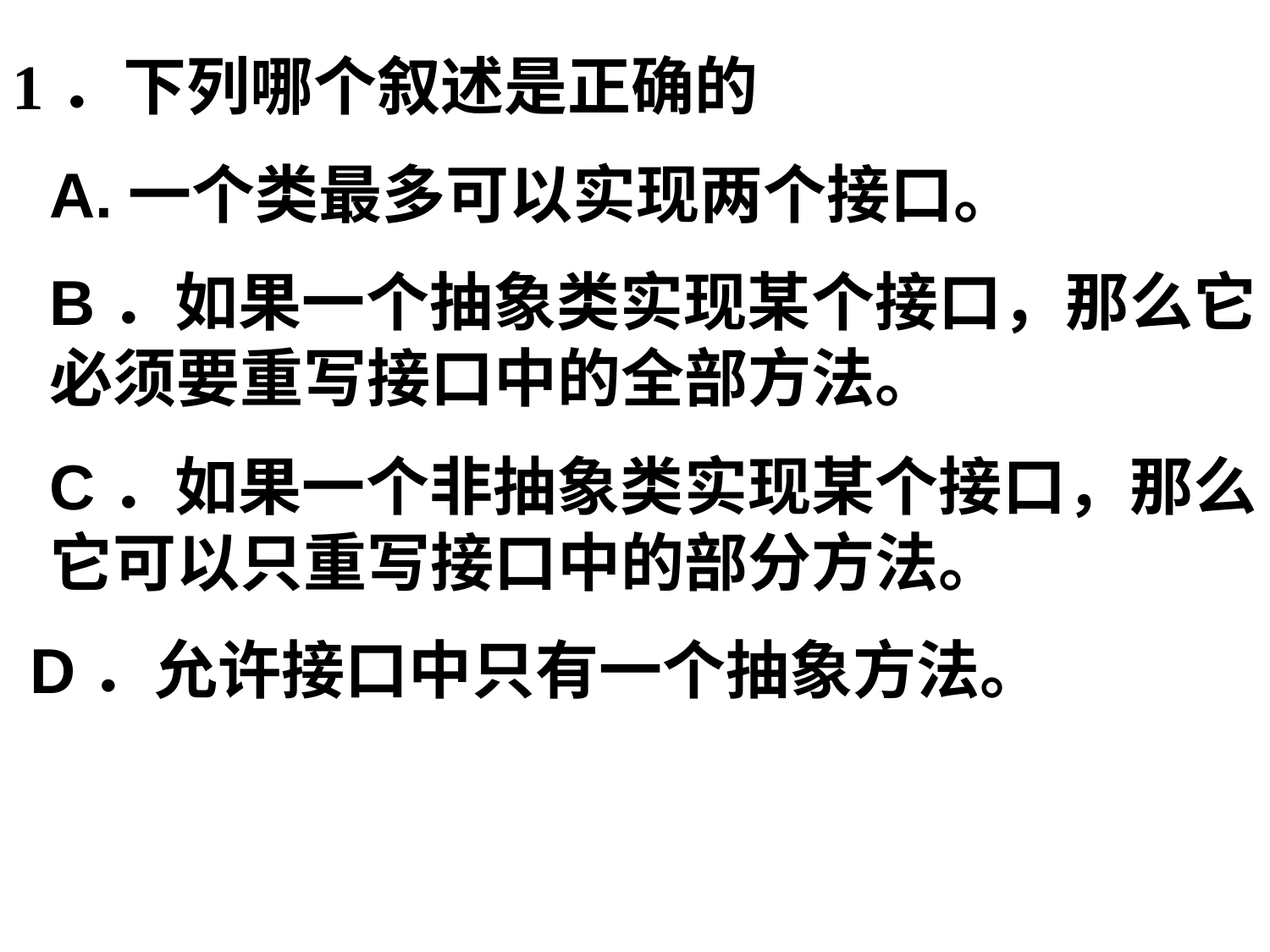

1．下列哪个叙述是正确的
A.一个类最多可以实现两个接口。
B．如果一个抽象类实现某个接口，那么它必须要重写接口中的全部方法。
C．如果一个非抽象类实现某个接口，那么它可以只重写接口中的部分方法。
 D．允许接口中只有一个抽象方法。